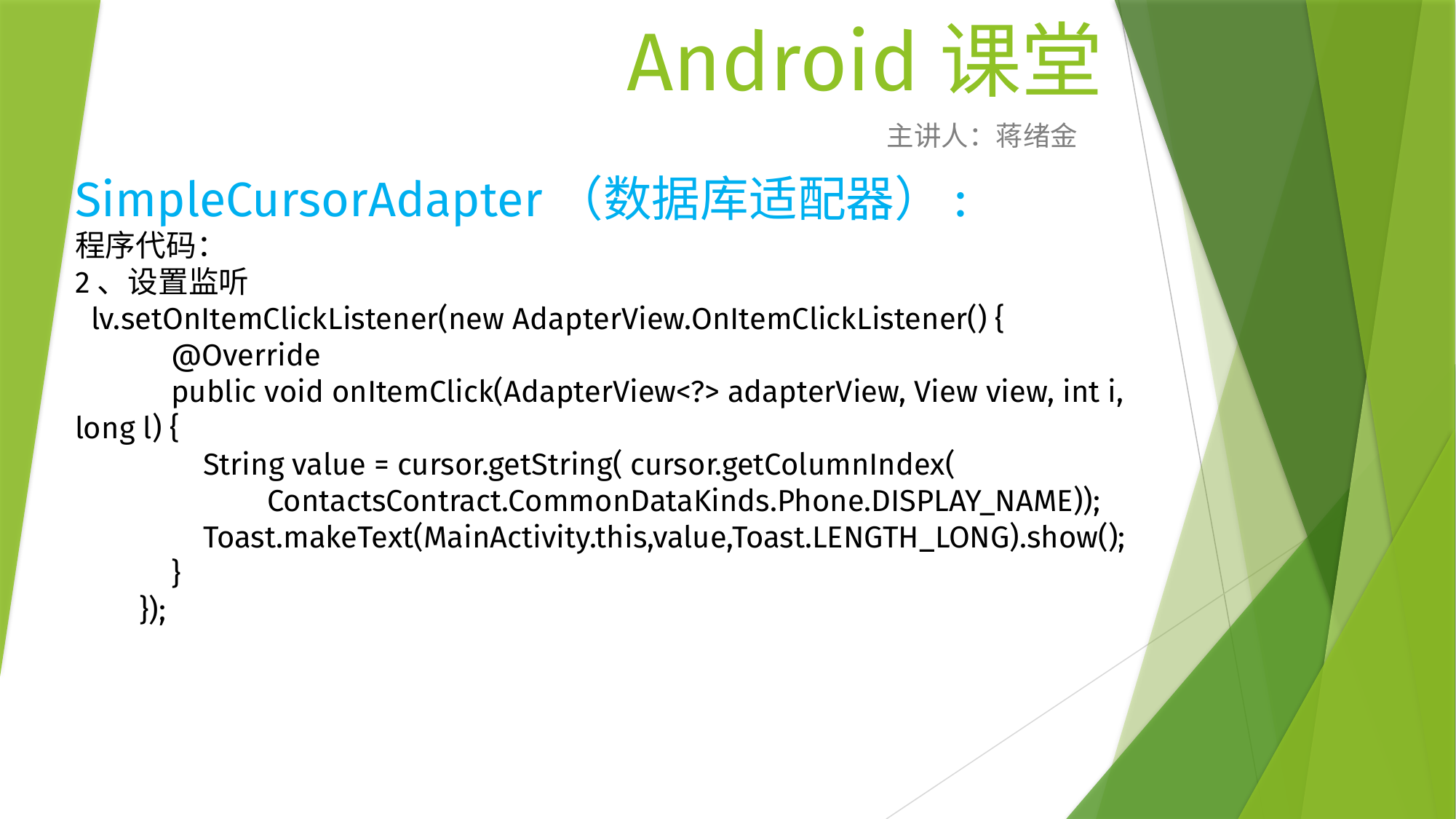

# Android课堂
主讲人：蒋绪金
SimpleCursorAdapter（数据库适配器）:
程序代码：
2、设置监听
  lv.setOnItemClickListener(new AdapterView.OnItemClickListener() {
            @Override
            public void onItemClick(AdapterView<?> adapterView, View view, int i, long l) {
                String value = cursor.getString( cursor.getColumnIndex(
                        ContactsContract.CommonDataKinds.Phone.DISPLAY_NAME));
                Toast.makeText(MainActivity.this,value,Toast.LENGTH_LONG).show();
            }
        });